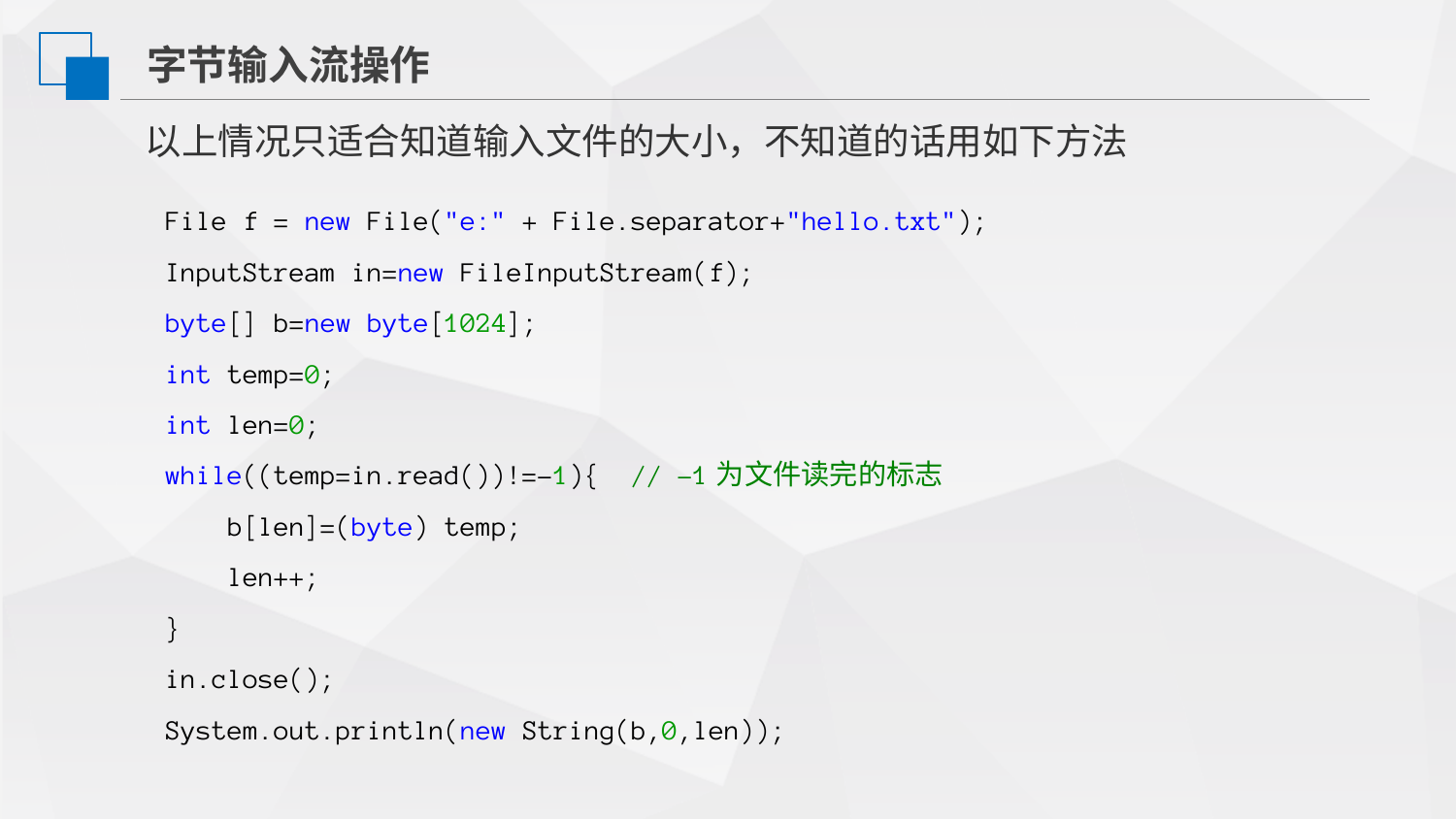

字节输入流操作
以上情况只适合知道输入文件的大小，不知道的话用如下方法
File f = new File("e:" + File.separator+"hello.txt");
InputStream in=new FileInputStream(f);
byte[] b=new byte[1024];
int temp=0;
int len=0;
while((temp=in.read())!=-1){  // -1为文件读完的标志
    b[len]=(byte) temp;
    len++;
}
in.close();
System.out.println(new String(b,0,len));